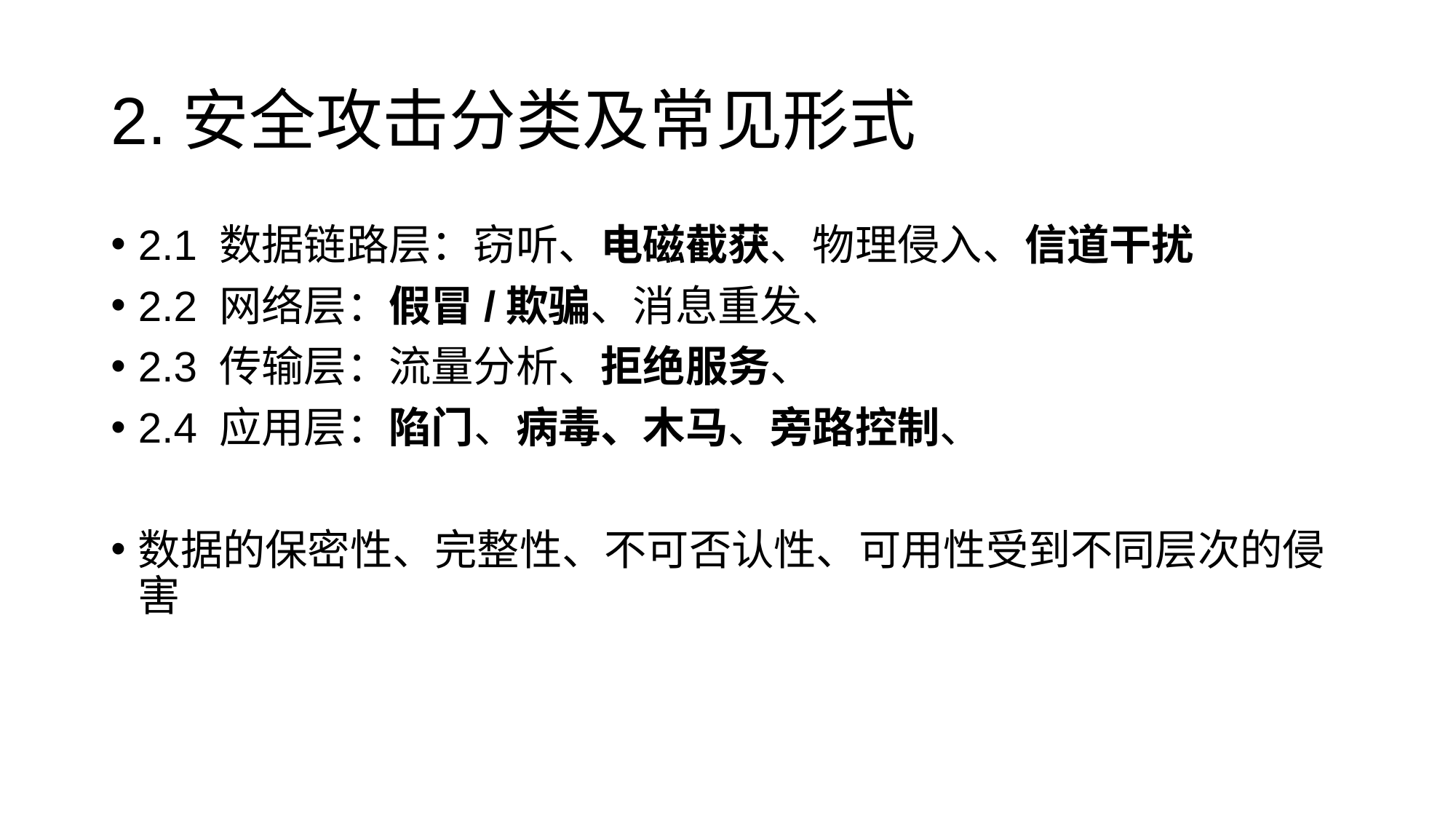

# 2.安全攻击分类及常见形式
2.1 数据链路层：窃听、电磁截获、物理侵入、信道干扰
2.2 网络层：假冒/欺骗、消息重发、
2.3 传输层：流量分析、拒绝服务、
2.4 应用层：陷门、病毒、木马、旁路控制、

数据的保密性、完整性、不可否认性、可用性受到不同层次的侵害